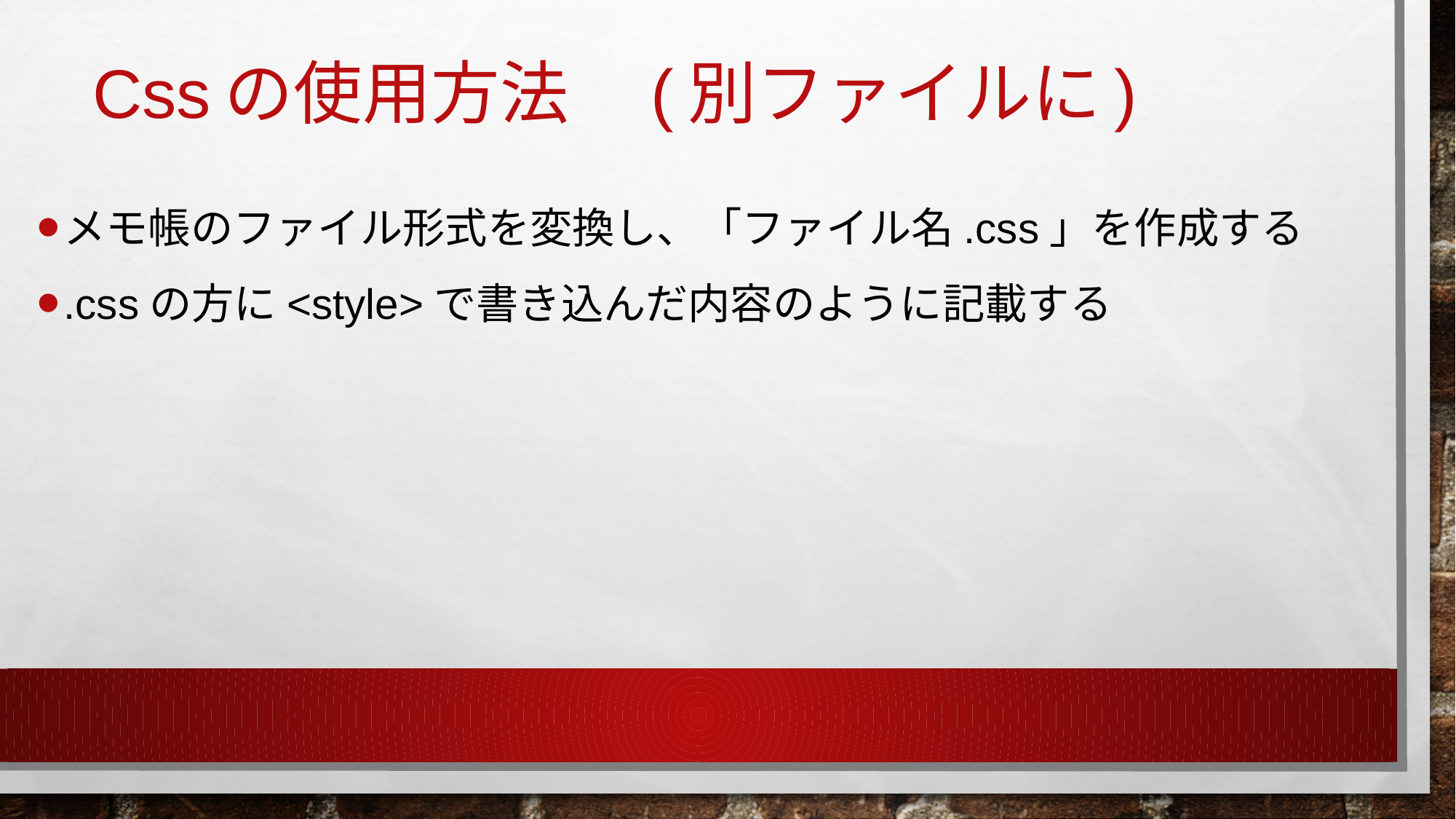

# Cssの使用方法　(別ファイルに)
メモ帳のファイル形式を変換し、「ファイル名.css」を作成する
.cssの方に<style>で書き込んだ内容のように記載する